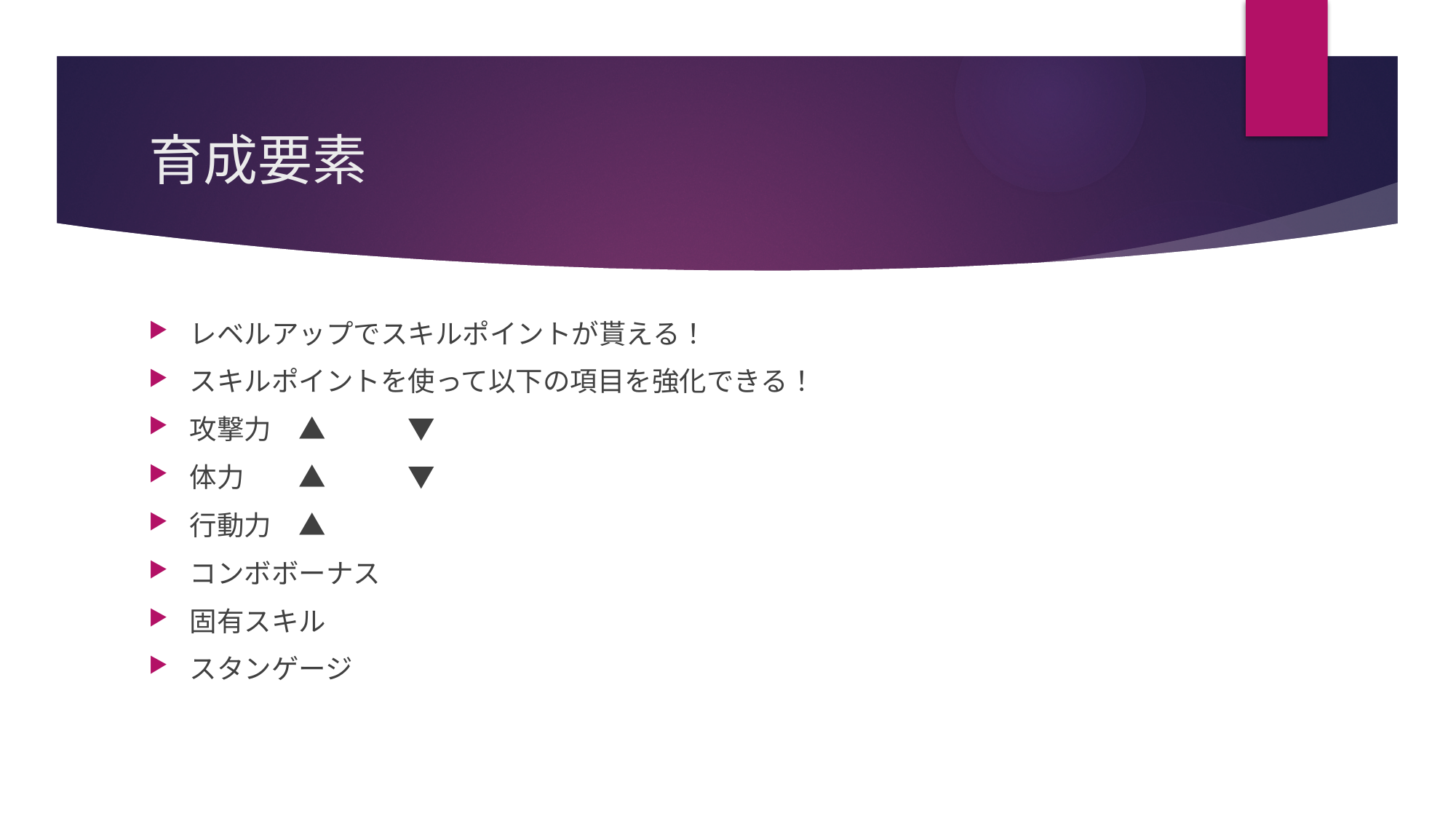

# 育成要素
レベルアップでスキルポイントが貰える！
スキルポイントを使って以下の項目を強化できる！
攻撃力　▲	▼
体力　　▲ 	▼
行動力　▲
コンボボーナス
固有スキル
スタンゲージ